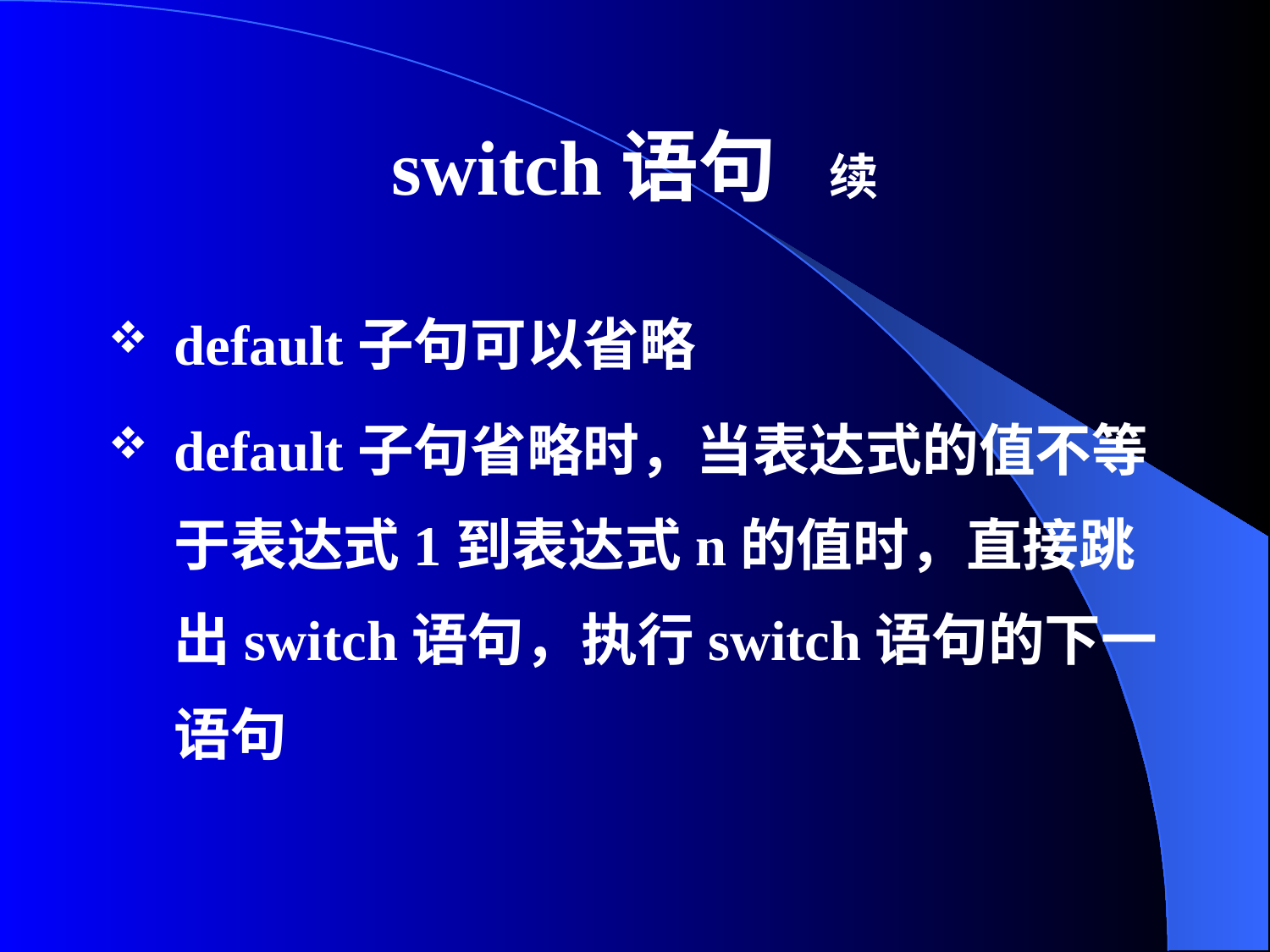

# switch语句   续
default子句可以省略
default子句省略时，当表达式的值不等于表达式1到表达式n的值时，直接跳出switch语句，执行switch语句的下一语句